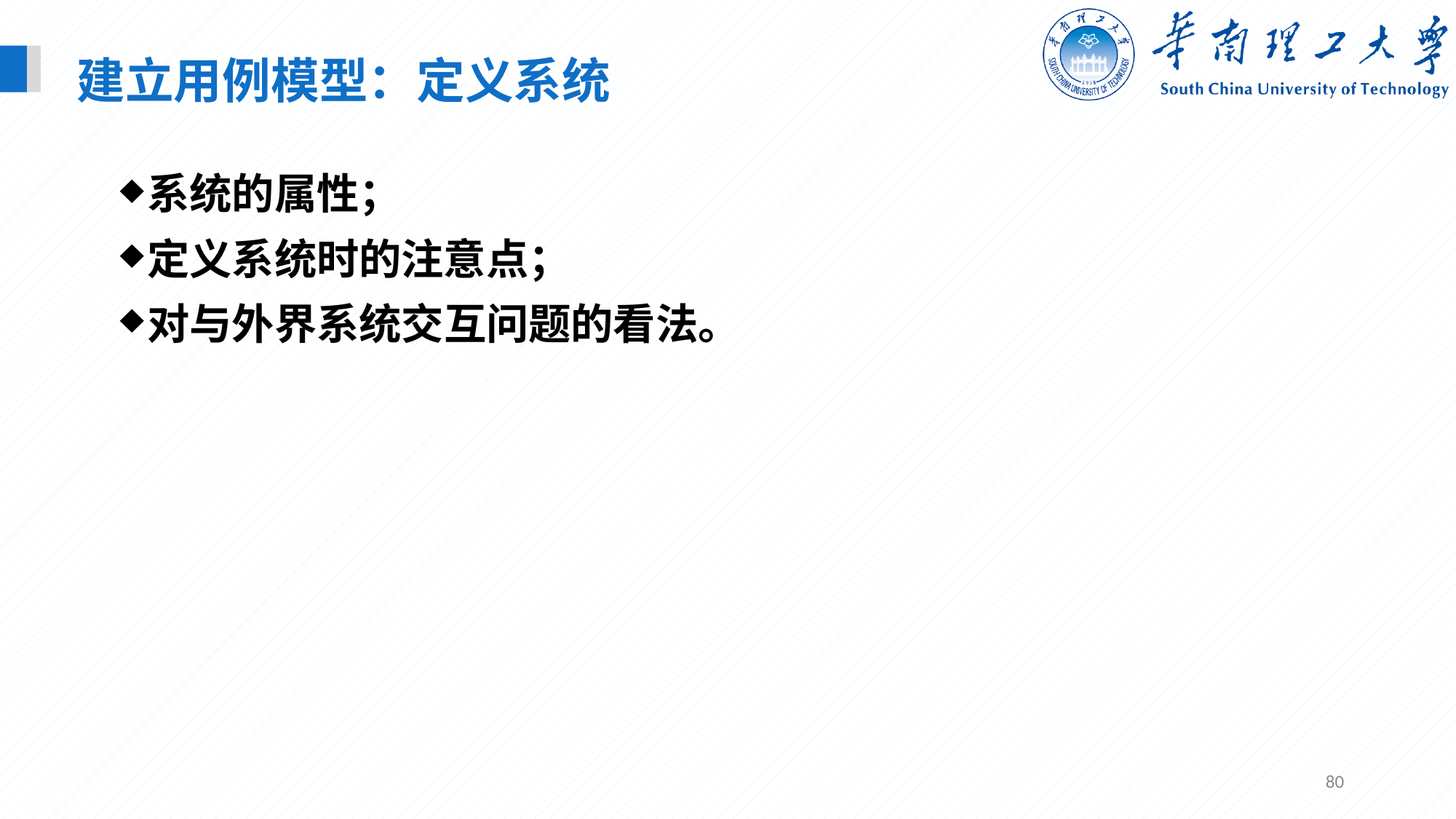

建立用例模型：定义系统
系统的属性；
定义系统时的注意点；
对与外界系统交互问题的看法。
80